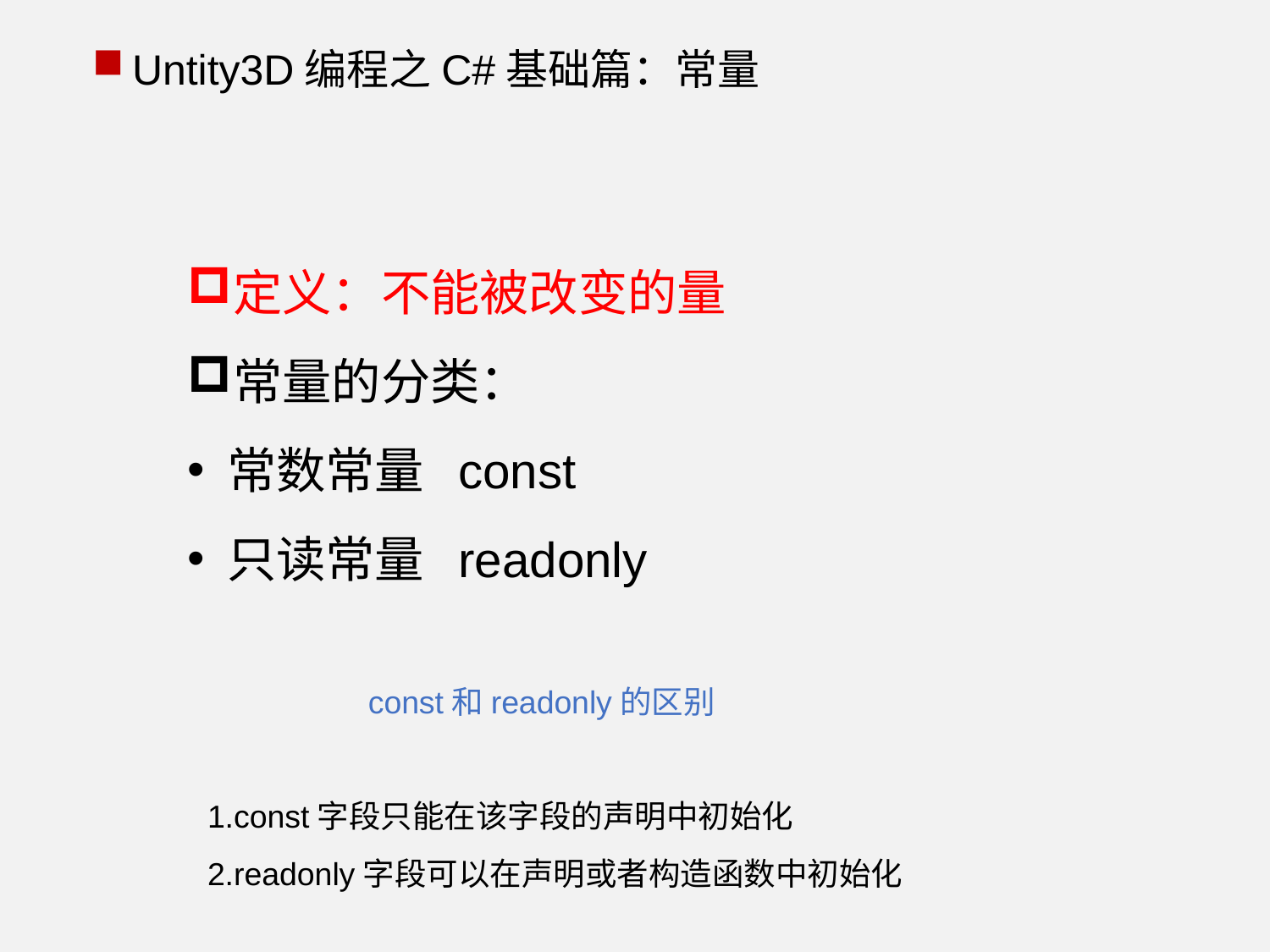

Untity3D编程之C#基础篇：常量
定义：不能被改变的量
常量的分类：
常数常量  const
只读常量  readonly

const和readonly的区别
1.const字段只能在该字段的声明中初始化
2.readonly字段可以在声明或者构造函数中初始化